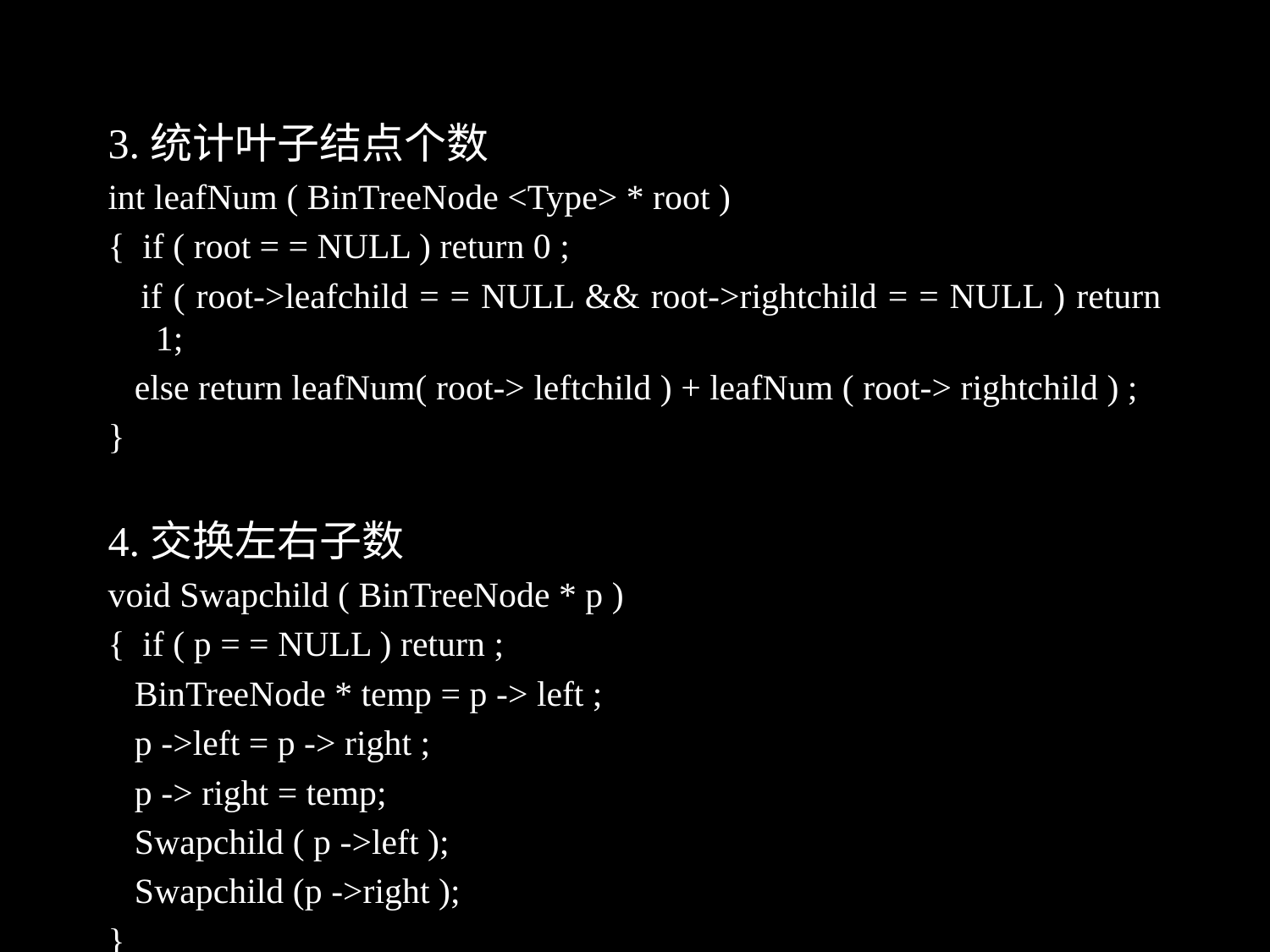

#

3.统计叶子结点个数
int leafNum ( BinTreeNode <Type> * root )
{  if ( root = = NULL ) return 0 ;
   if ( root->leafchild = = NULL && root->rightchild = = NULL ) return 1;
   else return leafNum( root-> leftchild ) + leafNum ( root-> rightchild ) ;
}

4.交换左右子数
void Swapchild ( BinTreeNode * p )
{  if ( p = = NULL ) return ;
   BinTreeNode * temp = p -> left ;
   p ->left = p -> right ;
   p -> right = temp;
   Swapchild ( p ->left );
   Swapchild (p ->right );
}